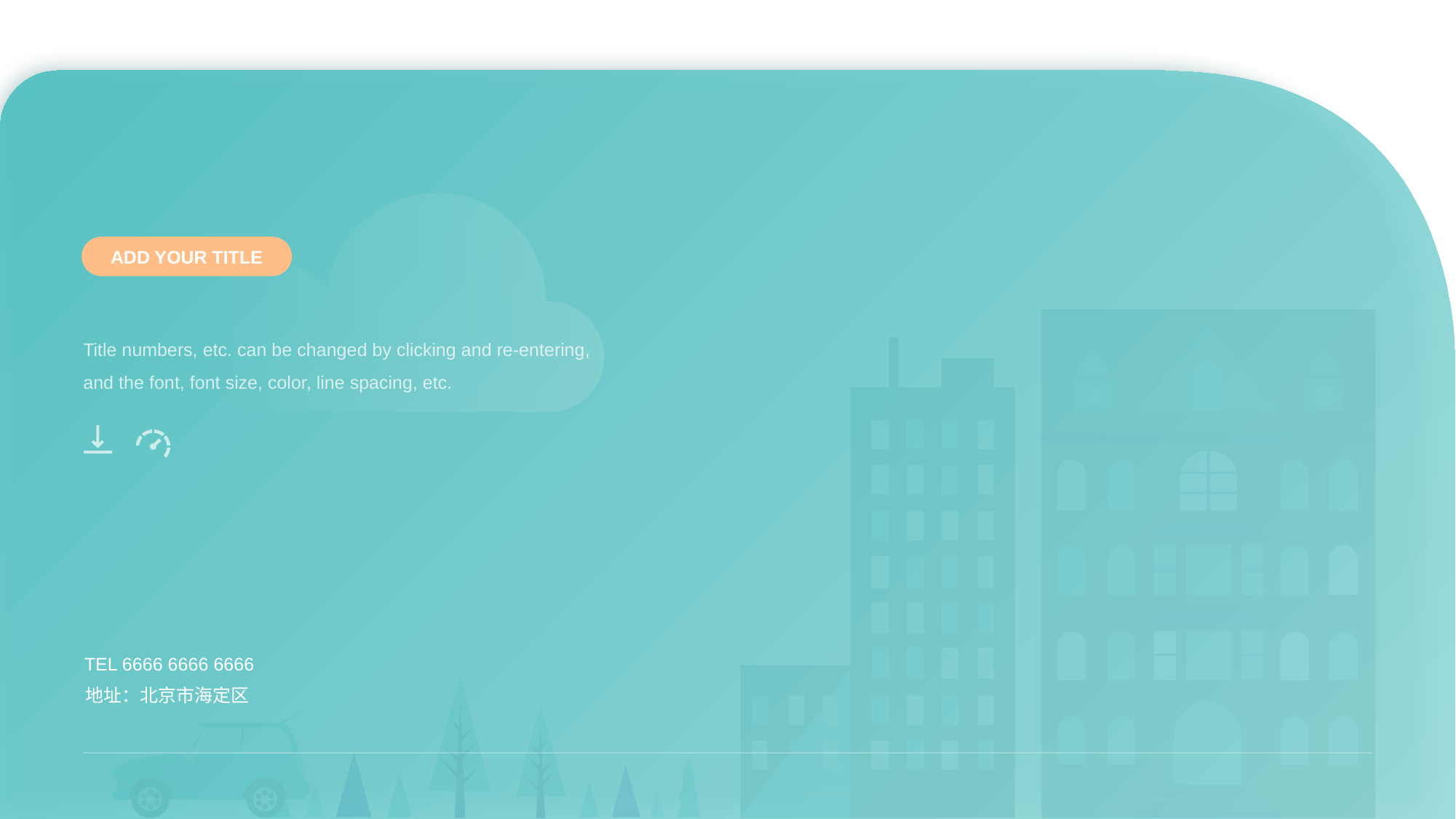

ADD YOUR TITLE

Title numbers, etc. can be changed by clicking and re-entering, and the font, font size, color, line spacing, etc.

TEL 6666 6666 6666

地址：北京市海定区